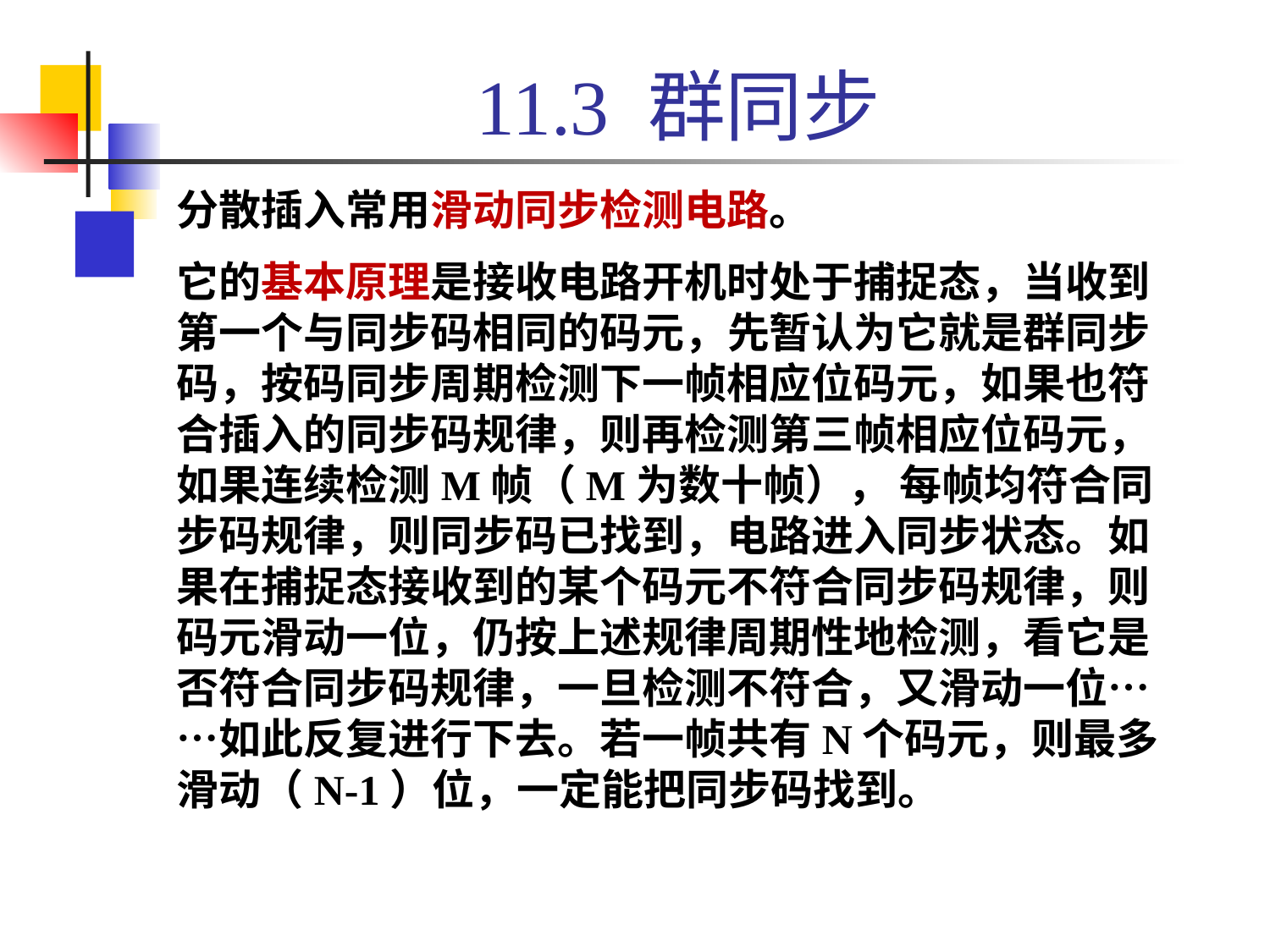

11.3 群同步
分散插入常用滑动同步检测电路。
它的基本原理是接收电路开机时处于捕捉态，当收到第一个与同步码相同的码元，先暂认为它就是群同步码，按码同步周期检测下一帧相应位码元，如果也符合插入的同步码规律，则再检测第三帧相应位码元，如果连续检测M帧（M为数十帧）， 每帧均符合同步码规律，则同步码已找到，电路进入同步状态。如果在捕捉态接收到的某个码元不符合同步码规律，则码元滑动一位，仍按上述规律周期性地检测，看它是否符合同步码规律，一旦检测不符合，又滑动一位……如此反复进行下去。若一帧共有N个码元，则最多滑动（N-1）位，一定能把同步码找到。